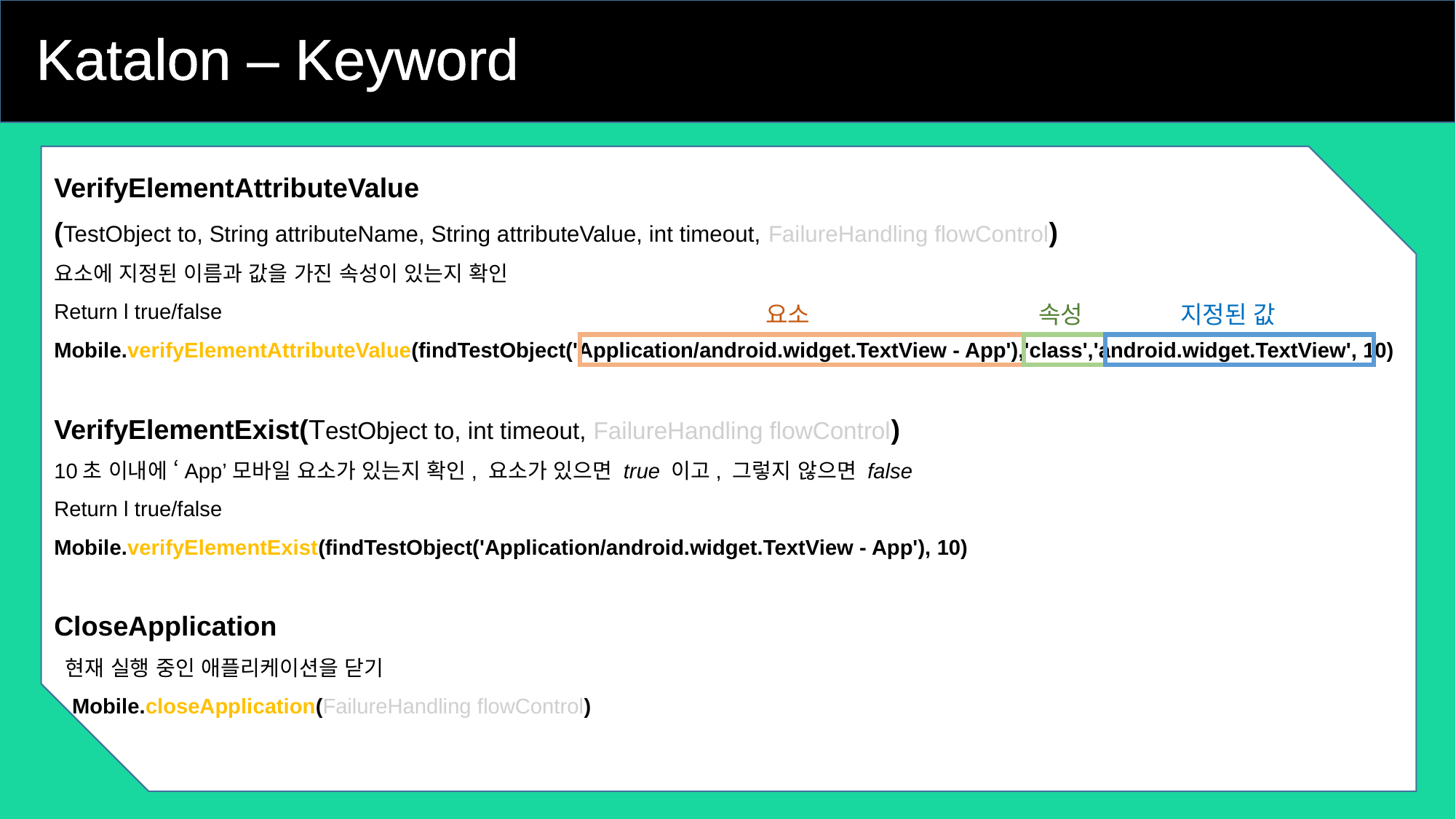

Katalon – Keyword

VerifyElementAttributeValue
(TestObject to, String attributeName, String attributeValue, int timeout, FailureHandling flowControl)
요소에 지정된 이름과 값을 가진 속성이 있는지 확인
Return l true/false
Mobile.verifyElementAttributeValue(findTestObject('Application/android.widget.TextView - App'),'class','android.widget.TextView', 10)

VerifyElementExist(TestObject to, int timeout, FailureHandling flowControl)
10초 이내에 ‘App’모바일 요소가 있는지 확인, 요소가 있으면 true 이고, 그렇지 않으면 false
Return l true/false
Mobile.verifyElementExist(findTestObject('Application/android.widget.TextView - App'), 10)

CloseApplication
 현재 실행 중인 애플리케이션을 닫기
   Mobile.closeApplication(FailureHandling flowControl)
요소
속성
지정된 값